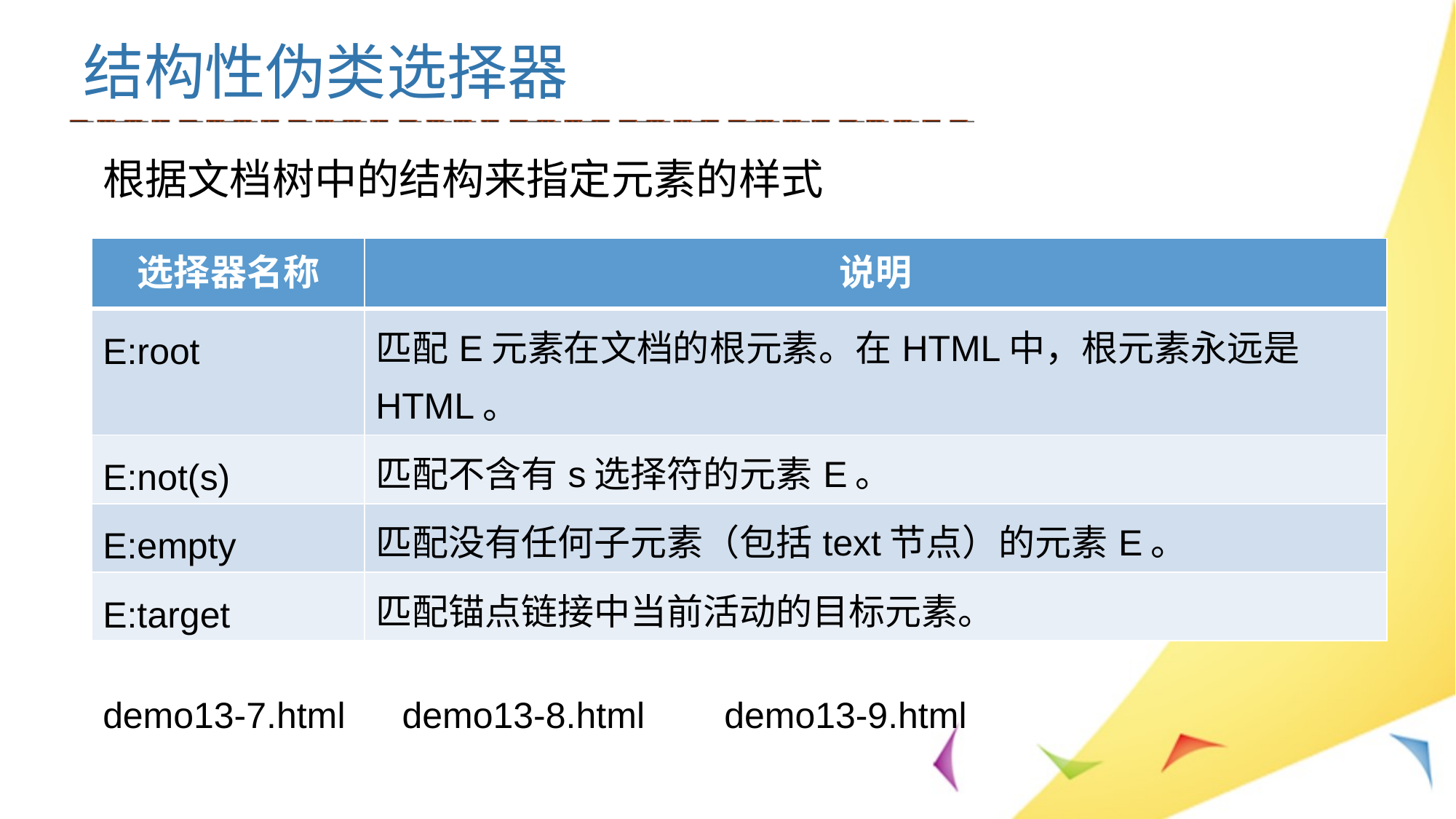

# 结构性伪类选择器
根据文档树中的结构来指定元素的样式
| 选择器名称 | 说明 |
| --- | --- |
| E:root | 匹配E元素在文档的根元素。在HTML中，根元素永远是HTML。 |
| E:not(s) | 匹配不含有s选择符的元素E。 |
| E:empty | 匹配没有任何子元素（包括text节点）的元素E。 |
| E:target | 匹配锚点链接中当前活动的目标元素。 |
demo13-9.html
demo13-8.html
demo13-7.html